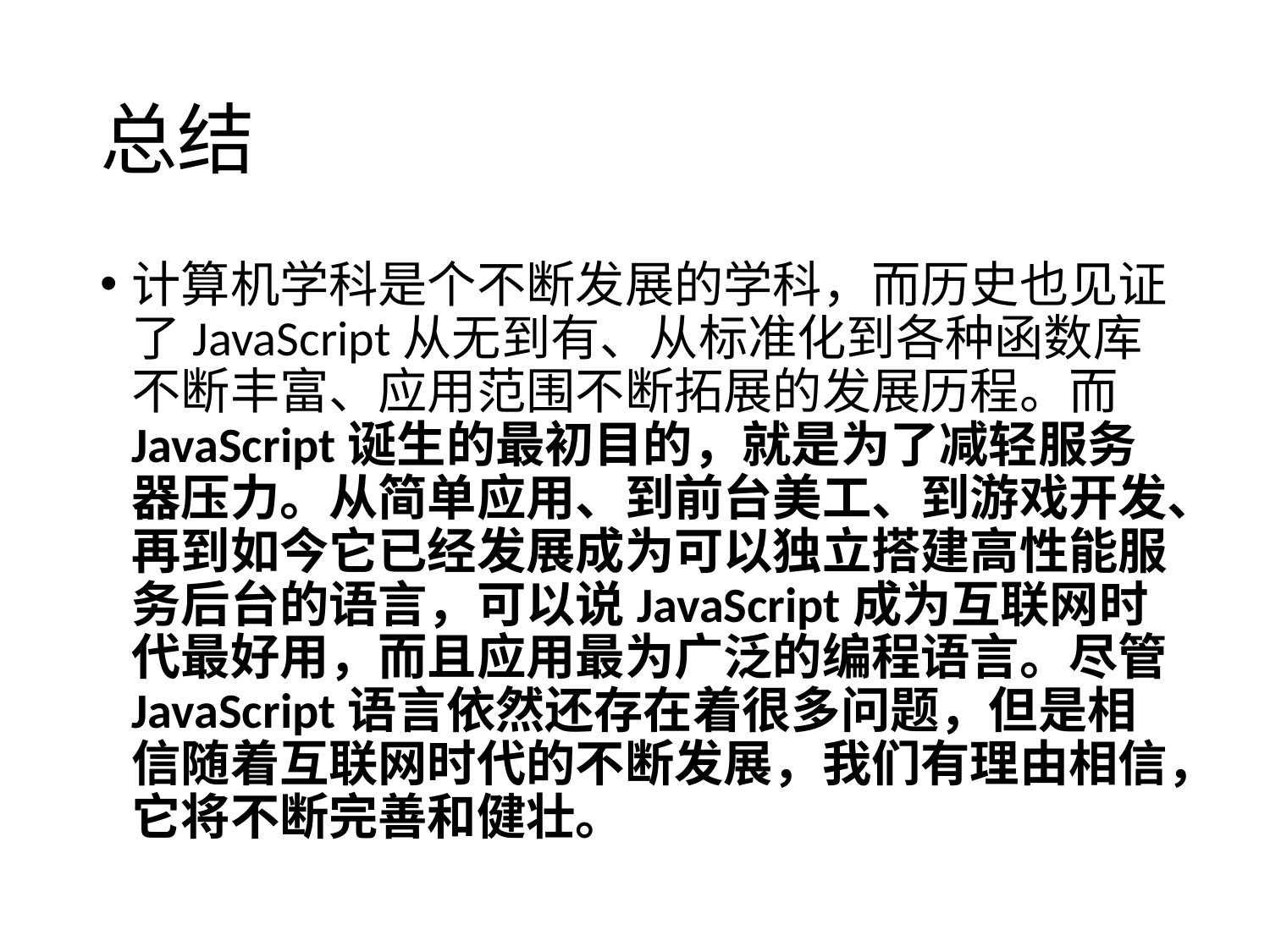

# 总结
计算机学科是个不断发展的学科，而历史也见证了JavaScript从无到有、从标准化到各种函数库不断丰富、应用范围不断拓展的发展历程。而 JavaScript诞生的最初目的，就是为了减轻服务器压力。从简单应用、到前台美工、到游戏开发、再到如今它已经发展成为可以独立搭建高性能服务后台的语言，可以说JavaScript成为互联网时代最好用，而且应用最为广泛的编程语言。尽管JavaScript语言依然还存在着很多问题，但是相信随着互联网时代的不断发展，我们有理由相信，它将不断完善和健壮。